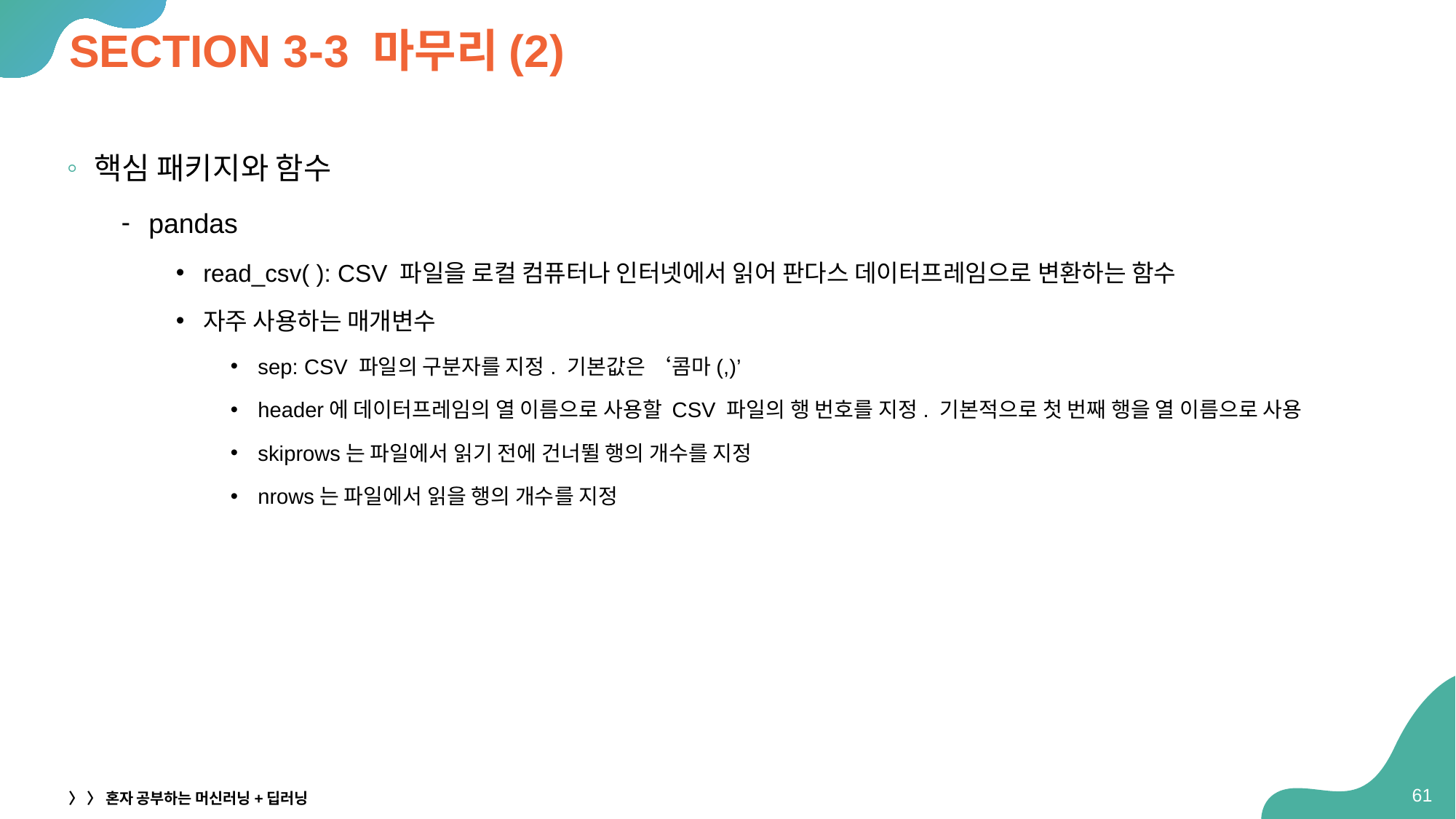

# SECTION 3-3 마무리(2)
핵심 패키지와 함수
pandas
read_csv( ): CSV 파일을 로컬 컴퓨터나 인터넷에서 읽어 판다스 데이터프레임으로 변환하는 함수
자주 사용하는 매개변수
sep: CSV 파일의 구분자를 지정. 기본값은 ‘콤마(,)’
header에 데이터프레임의 열 이름으로 사용할 CSV 파일의 행 번호를 지정. 기본적으로 첫 번째 행을 열 이름으로 사용
skiprows는 파일에서 읽기 전에 건너뛸 행의 개수를 지정
nrows는 파일에서 읽을 행의 개수를 지정

61
〉 〉 혼자 공부하는 머신러닝+딥러닝